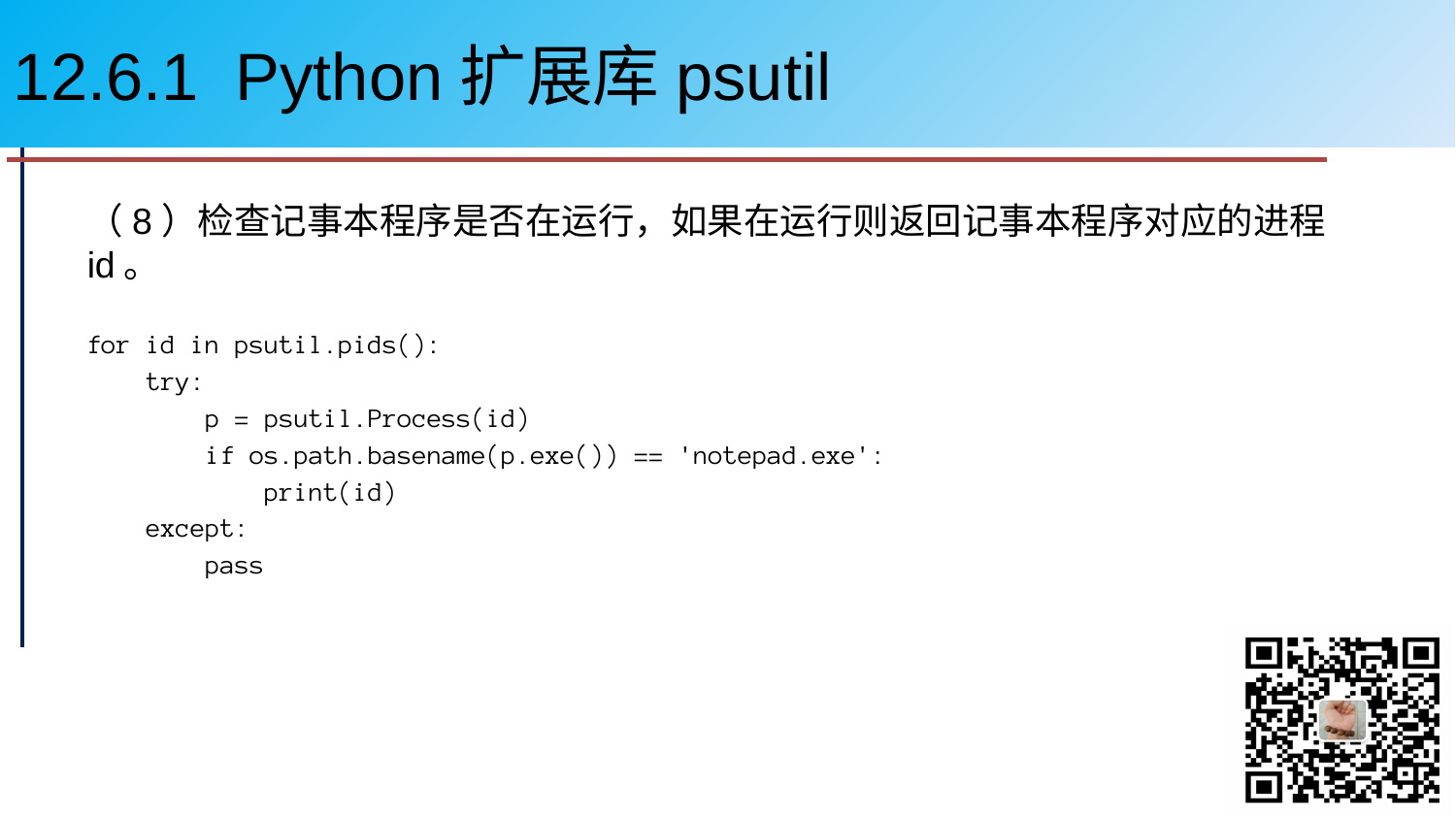

# 12.6.1  Python扩展库psutil
（8）检查记事本程序是否在运行，如果在运行则返回记事本程序对应的进程id。

for id in psutil.pids():
    try:
        p = psutil.Process(id)
        if os.path.basename(p.exe()) == 'notepad.exe':
            print(id)
    except:
        pass